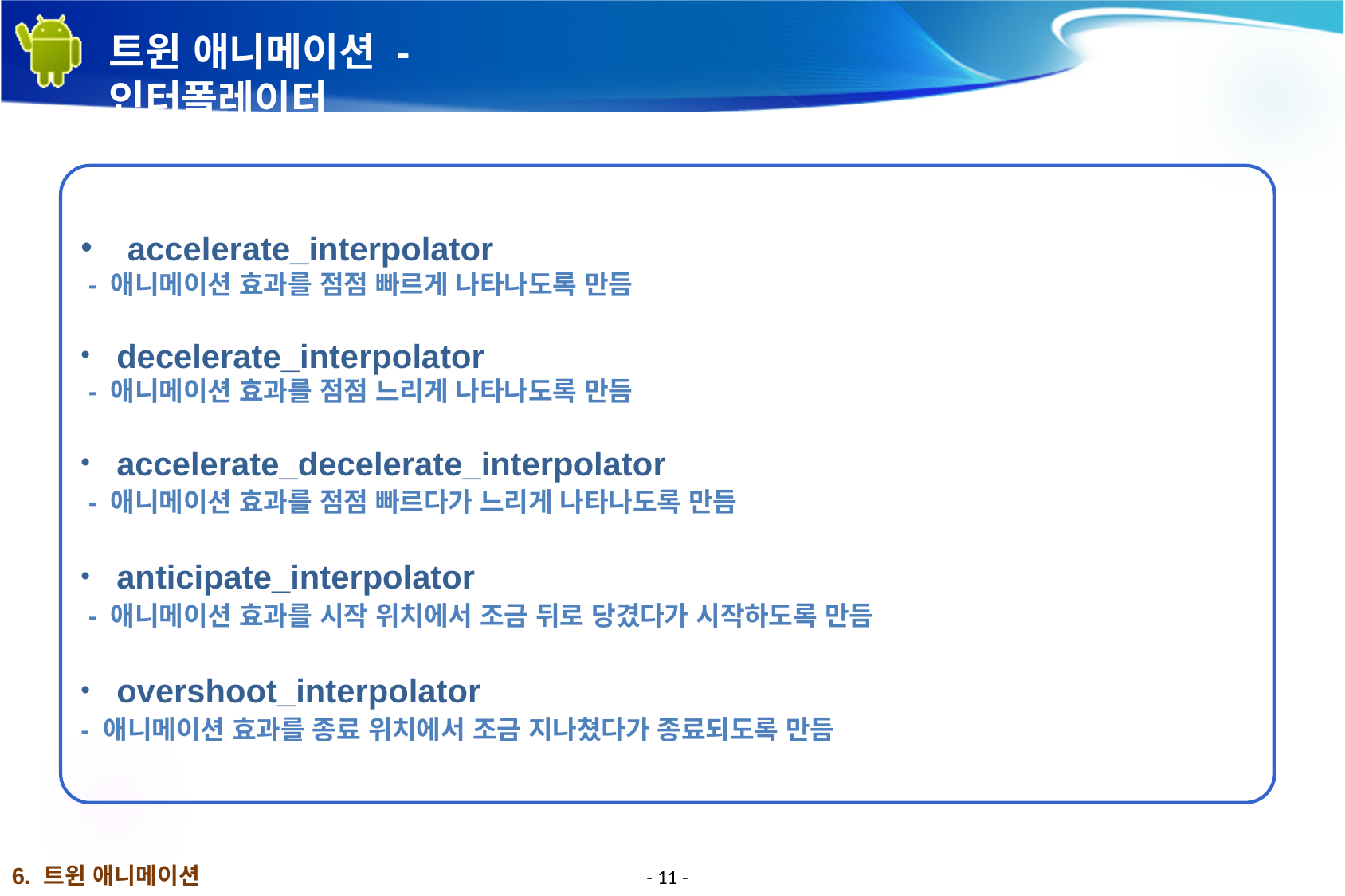

# 트윈 애니메이션 - 인터폴레이터
  accelerate_interpolator
 - 애니메이션 효과를 점점 빠르게 나타나도록 만듬

 decelerate_interpolator
 - 애니메이션 효과를 점점 느리게 나타나도록 만듬

 accelerate_decelerate_interpolator
 - 애니메이션 효과를 점점 빠르다가 느리게 나타나도록 만듬

 anticipate_interpolator
 - 애니메이션 효과를 시작 위치에서 조금 뒤로 당겼다가 시작하도록 만듬

 overshoot_interpolator
- 애니메이션 효과를 종료 위치에서 조금 지나쳤다가 종료되도록 만듬
6. 트윈 애니메이션